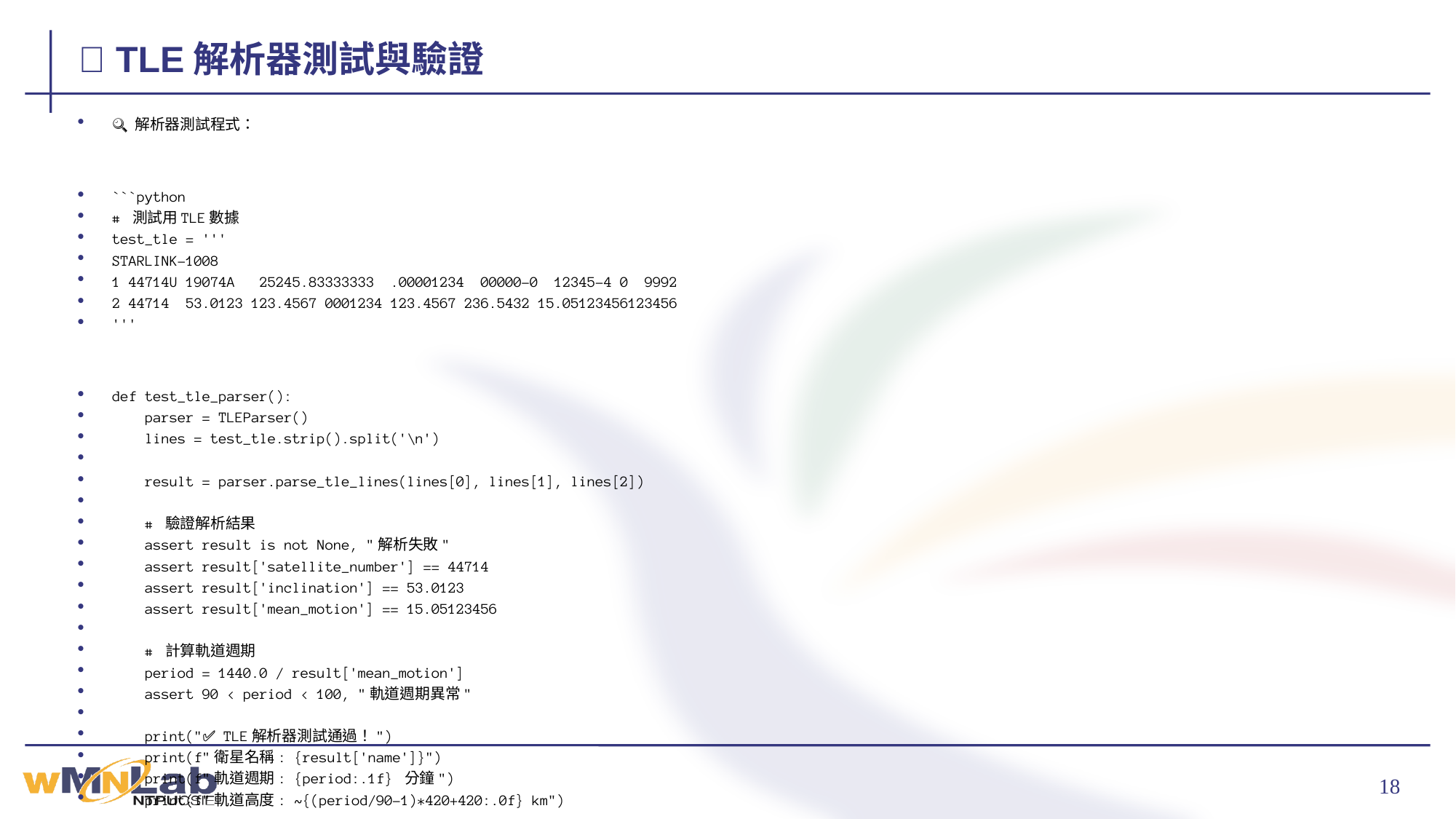

# 🧪 TLE解析器測試與驗證
🔍 解析器測試程式：

```python
# 測試用TLE數據
test_tle = '''
STARLINK-1008
1 44714U 19074A   25245.83333333  .00001234  00000-0  12345-4 0  9992
2 44714  53.0123 123.4567 0001234 123.4567 236.5432 15.05123456123456
'''

def test_tle_parser():
    parser = TLEParser()
    lines = test_tle.strip().split('\n')

    result = parser.parse_tle_lines(lines[0], lines[1], lines[2])

    # 驗證解析結果
    assert result is not None, "解析失敗"
    assert result['satellite_number'] == 44714
    assert result['inclination'] == 53.0123
    assert result['mean_motion'] == 15.05123456

    # 計算軌道週期
    period = 1440.0 / result['mean_motion']
    assert 90 < period < 100, "軌道週期異常"

    print("✅ TLE解析器測試通過！")
    print(f"衛星名稱: {result['name']}")
    print(f"軌道週期: {period:.1f} 分鐘")
    print(f"軌道高度: ~{(period/90-1)*420+420:.0f} km")

if __name__ == "__main__":
    test_tle_parser()
```

🎯 測試重點：
✅ 基本欄位解析正確性
✅ 數值範圍合理性
✅ 時間轉換準確性
✅ 錯誤處理機制